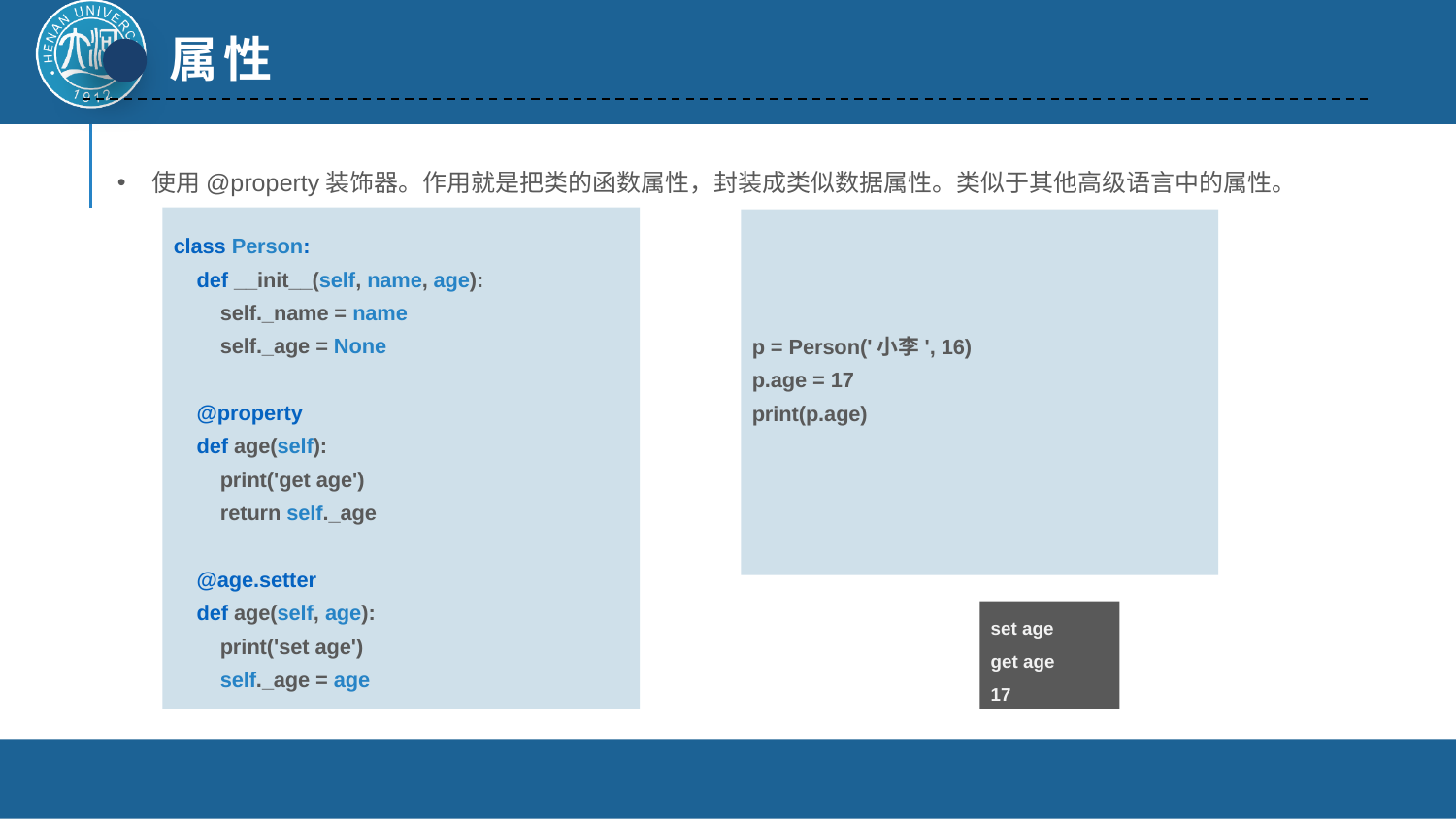

属性

使用@property装饰器。作用就是把类的函数属性，封装成类似数据属性。类似于其他高级语言中的属性。
class Person:
    def __init__(self, name, age):
        self._name = name
        self._age = None

    @property
    def age(self):
        print('get age')
        return self._age

    @age.setter
    def age(self, age):
        print('set age')
        self._age = age
p = Person('小李', 16)
p.age = 17
print(p.age)

set age
get age
17